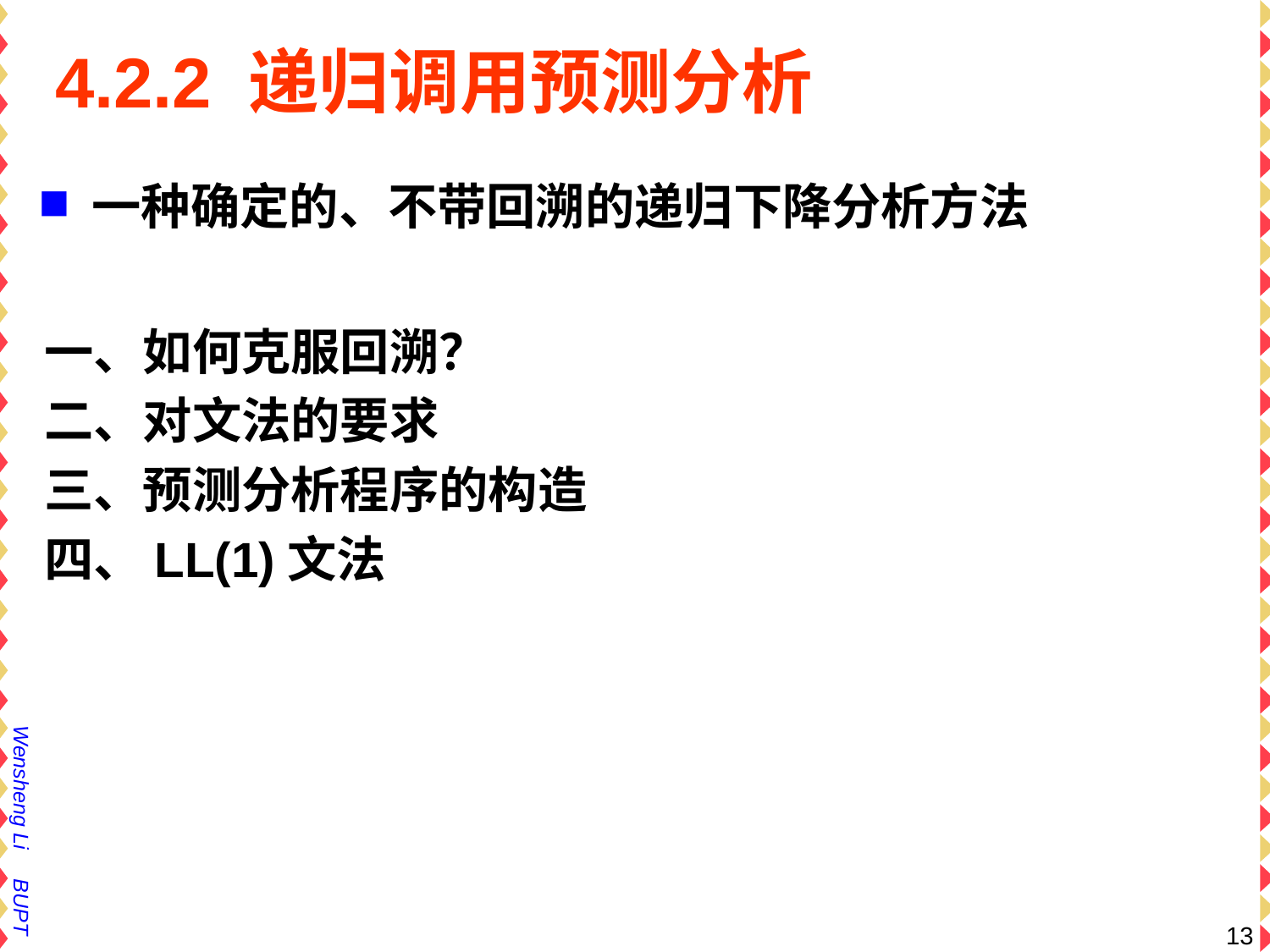

# 4.2.2 递归调用预测分析
一种确定的、不带回溯的递归下降分析方法

一、如何克服回溯？
二、对文法的要求
三、预测分析程序的构造
四、LL(1)文法
13